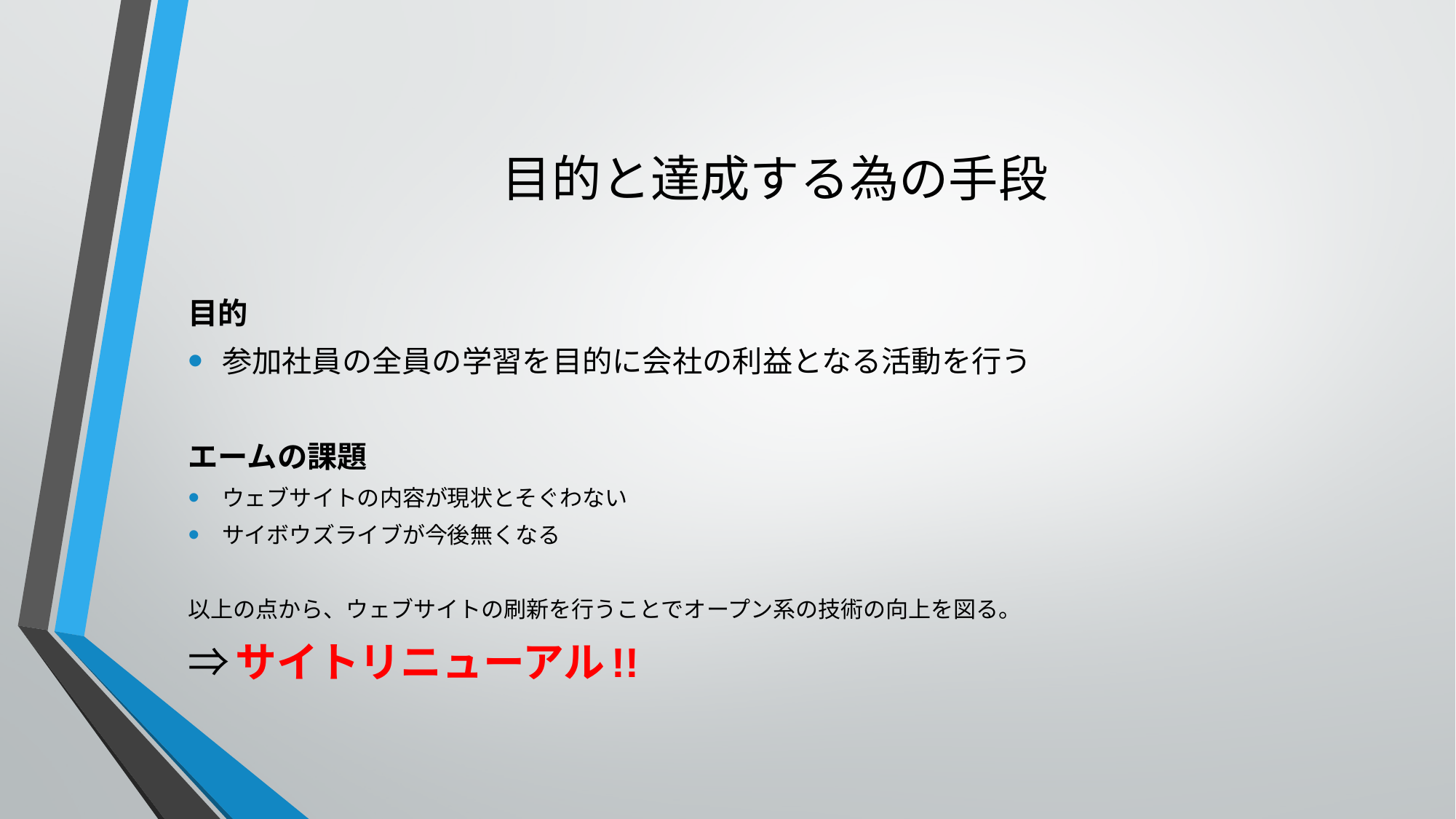

# 目的と達成する為の手段

目的
参加社員の全員の学習を目的に会社の利益となる活動を行う

エームの課題
ウェブサイトの内容が現状とそぐわない
サイボウズライブが今後無くなる

以上の点から、ウェブサイトの刷新を行うことでオープン系の技術の向上を図る。
⇒サイトリニューアル!!